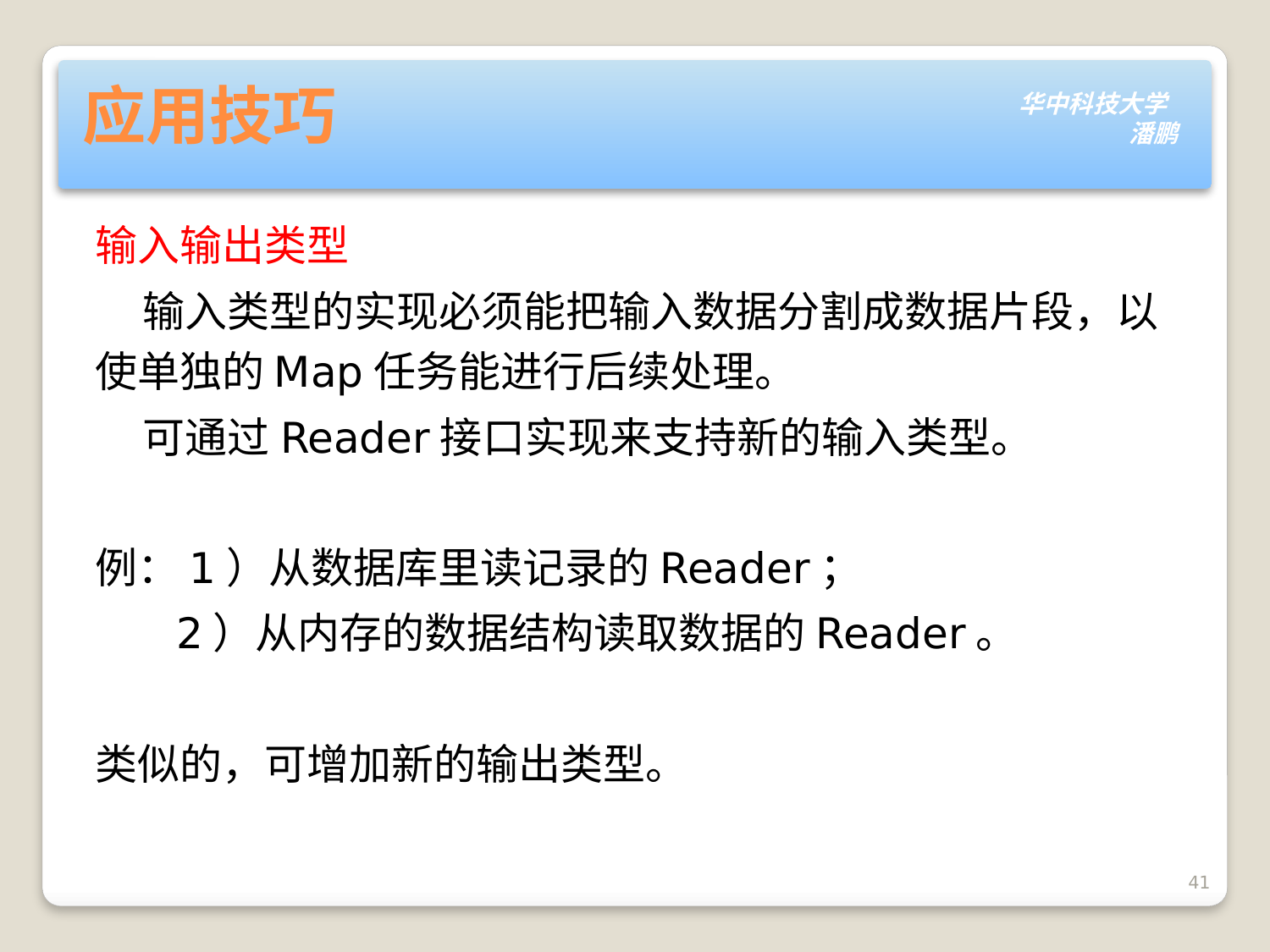

# 应用技巧
输入输出类型
    输入类型的实现必须能把输入数据分割成数据片段，以使单独的Map任务能进行后续处理。
    可通过Reader接口实现来支持新的输入类型。

例：1）从数据库里读记录的Reader；
      2）从内存的数据结构读取数据的Reader。

类似的，可增加新的输出类型。
41